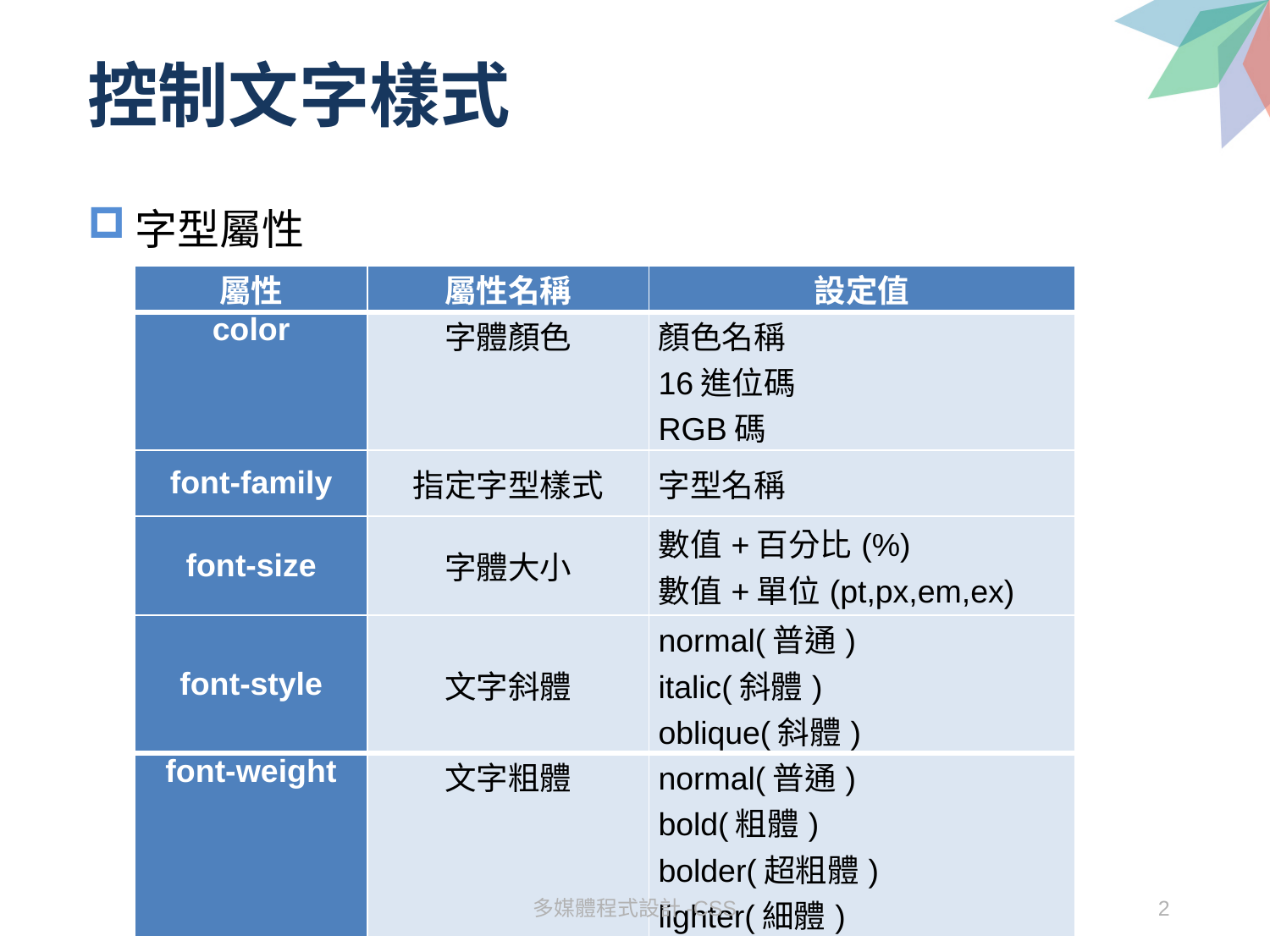

# 控制文字樣式
字型屬性

| 屬性 | 屬性名稱 | 設定值 |
| --- | --- | --- |
| color | 字體顏色 | 顏色名稱 16進位碼 RGB碼 |
| font-family | 指定字型樣式 | 字型名稱 |
| font-size | 字體大小 | 數值+百分比(%) 數值+單位(pt,px,em,ex) |
| font-style | 文字斜體 | normal(普通) italic(斜體) oblique(斜體) |
| font-weight | 文字粗體 | normal(普通) bold(粗體) bolder(超粗體) lighter(細體) |
多媒體程式設計-CSS
2